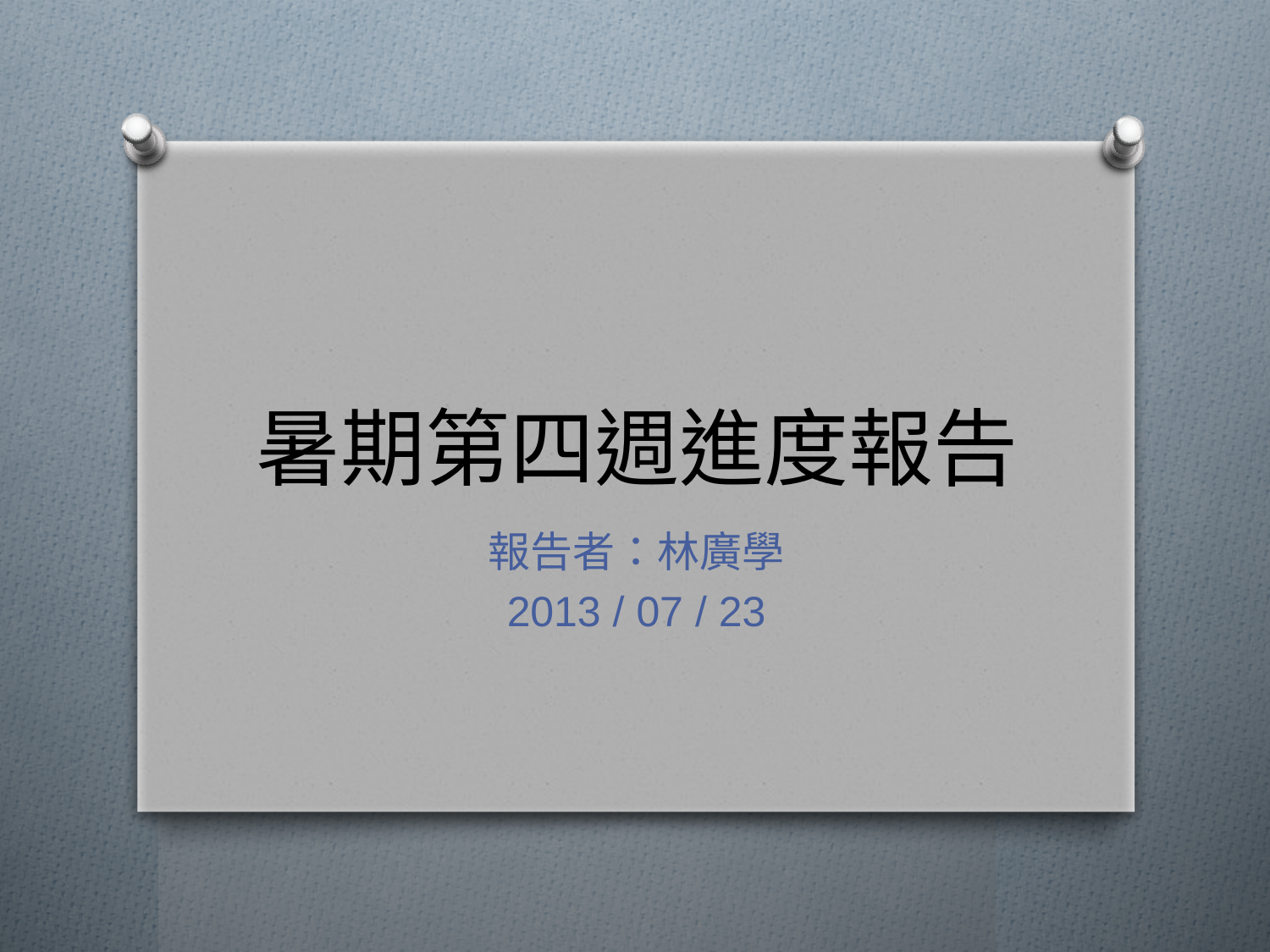

# 暑期第四週進度報告
報告者：林廣學
2013 / 07 / 23